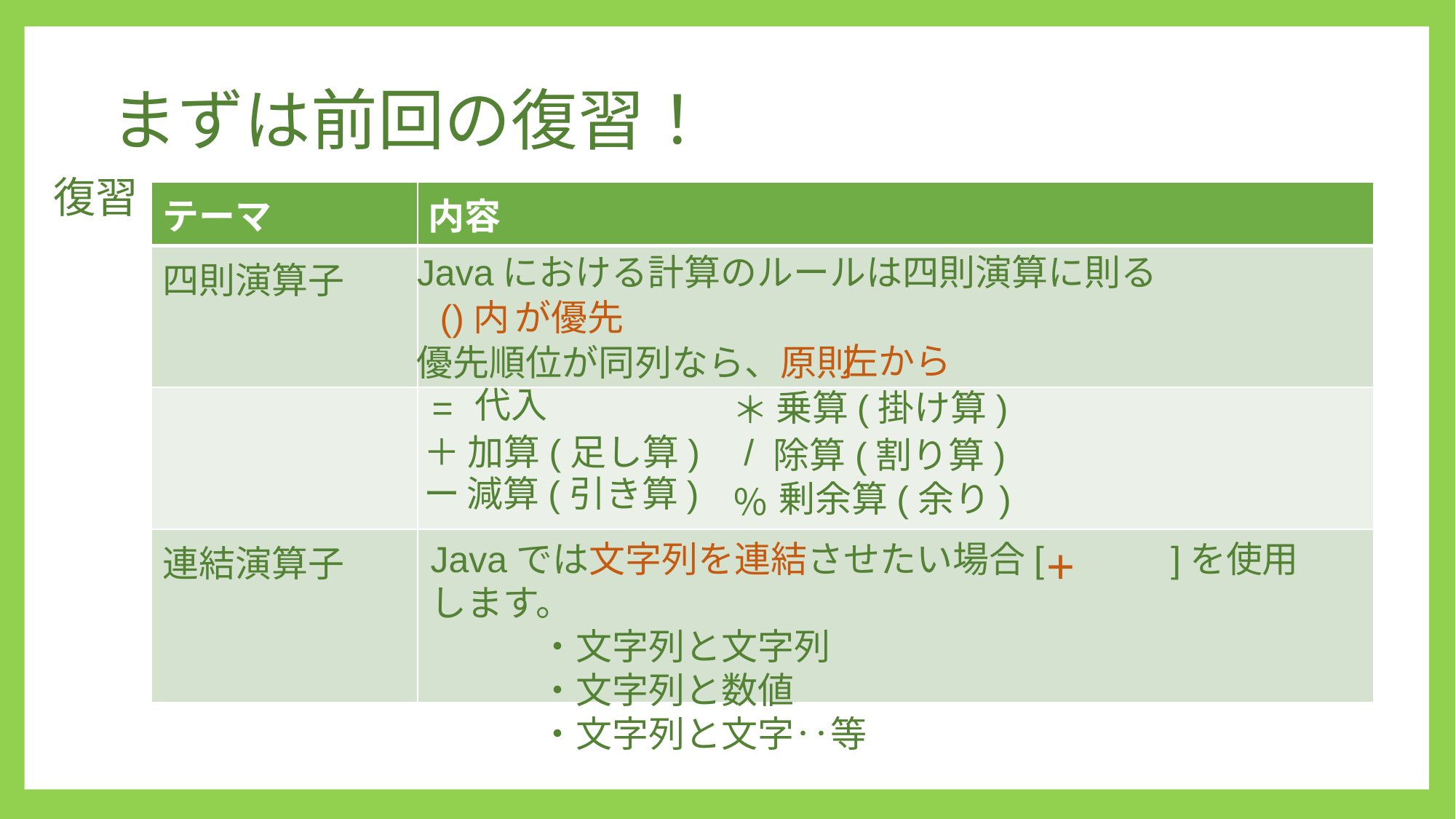

# まずは前回の復習！
復習
| テーマ | 内容 |
| --- | --- |
| 四則演算子 |  |
|  |  |
| 連結演算子 |  |
Javaにおける計算のルールは四則演算に則る
()内
が優先
左から
優先順位が同列なら、原則
代入
=
乗算(掛け算)
＊
加算(足し算)
/
＋
除算(割り算)
減算(引き算)
ー
　剰余算(余り)
％
 +
Javaでは文字列を連結させたい場合[　　　]を使用します。
	・文字列と文字列
	・文字列と数値
	・文字列と文字‥等